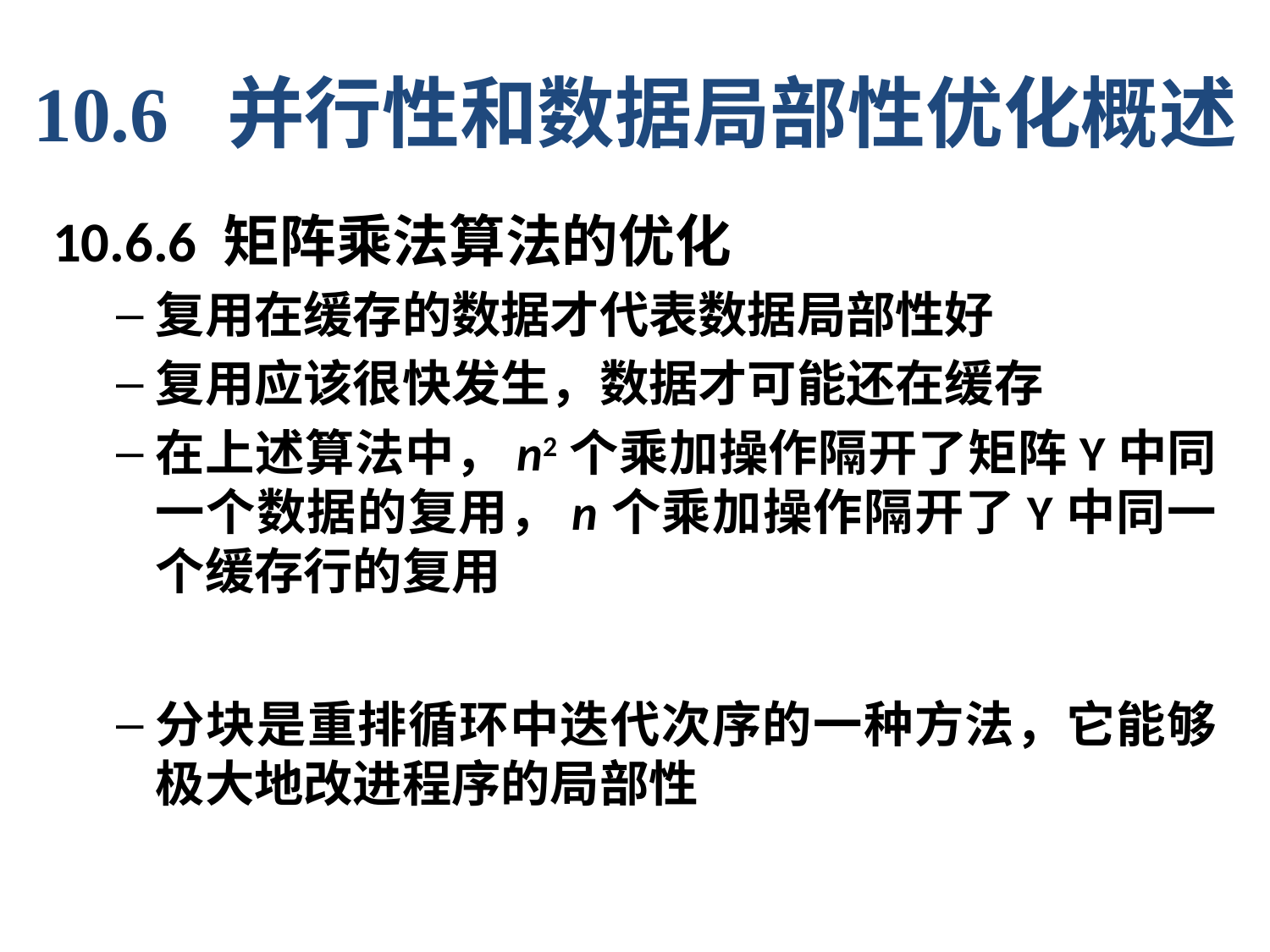

10.6  并行性和数据局部性优化概述
10.6.6 矩阵乘法算法的优化
复用在缓存的数据才代表数据局部性好
复用应该很快发生，数据才可能还在缓存
在上述算法中，n2个乘加操作隔开了矩阵Y中同一个数据的复用，n个乘加操作隔开了Y中同一个缓存行的复用

分块是重排循环中迭代次序的一种方法，它能够极大地改进程序的局部性